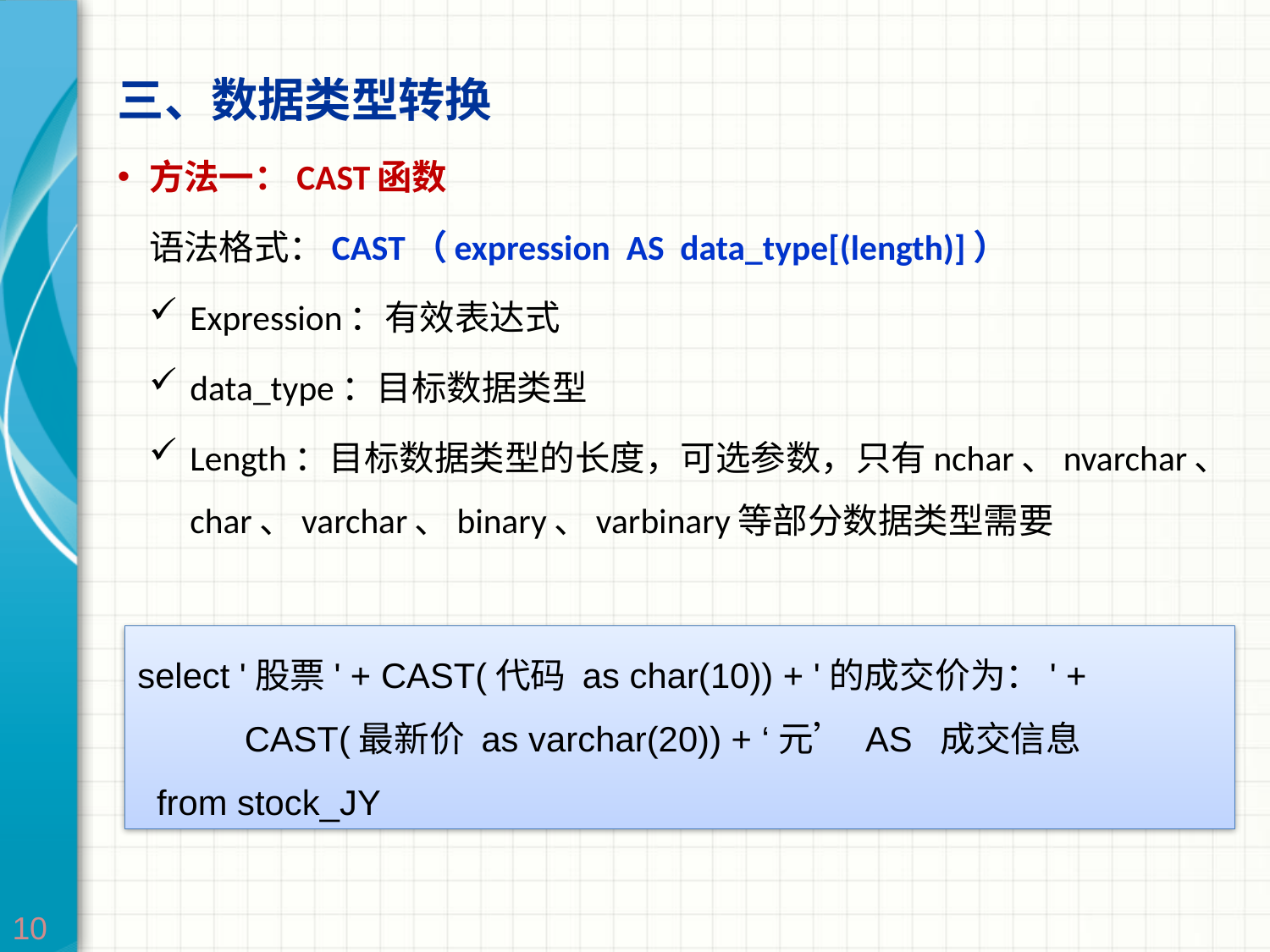

三、数据类型转换
方法一：CAST函数
语法格式：CAST（expression  AS  data_type[(length)]）
Expression：有效表达式
data_type：目标数据类型
Length：目标数据类型的长度，可选参数，只有nchar、nvarchar、char、varchar、binary、varbinary等部分数据类型需要
select '股票' + CAST(代码 as char(10)) + '的成交价为：' +
           CAST(最新价 as varchar(20)) + ‘元’ AS  成交信息
  from stock_JY
10